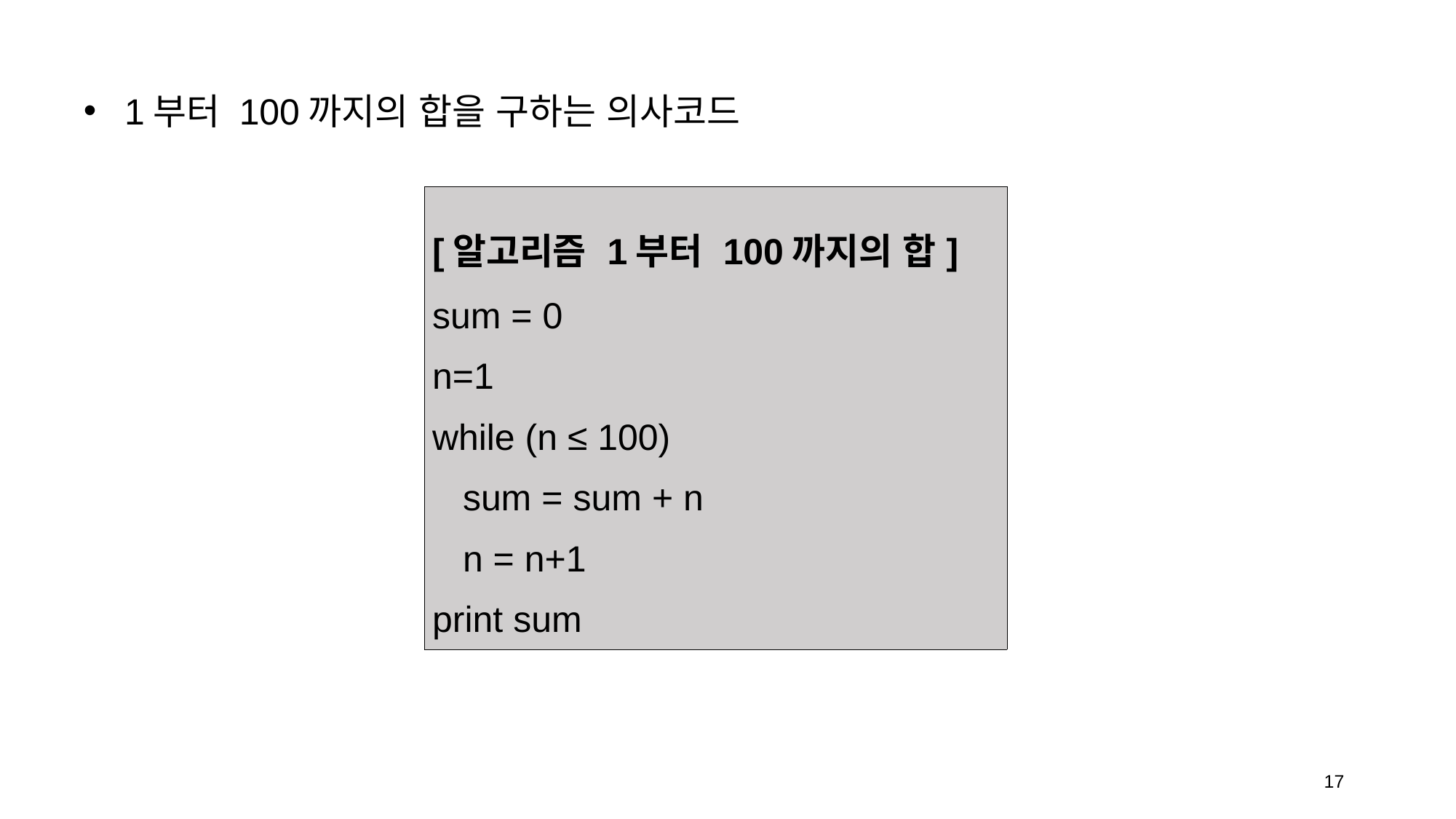

1부터 100까지의 합을 구하는 의사코드
| [알고리즘 1부터 100까지의 합] sum = 0 n=1 while (n ≤ 100) sum = sum + n n = n+1 print sum |
| --- |
17